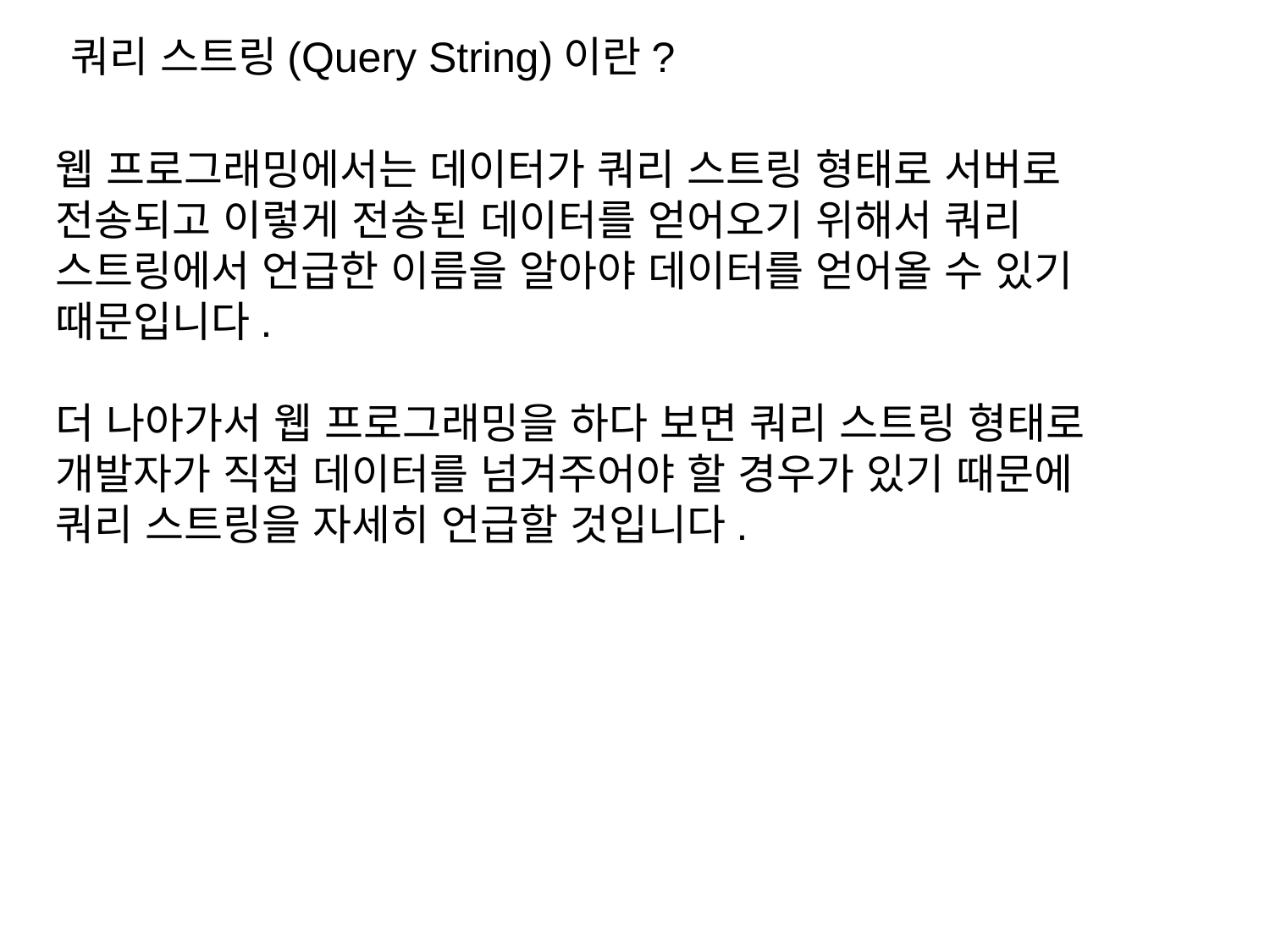

쿼리 스트링(Query String)이란?
웹 프로그래밍에서는 데이터가 쿼리 스트링 형태로 서버로 전송되고 이렇게 전송된 데이터를 얻어오기 위해서 쿼리 스트링에서 언급한 이름을 알아야 데이터를 얻어올 수 있기 때문입니다.

더 나아가서 웹 프로그래밍을 하다 보면 쿼리 스트링 형태로 개발자가 직접 데이터를 넘겨주어야 할 경우가 있기 때문에 쿼리 스트링을 자세히 언급할 것입니다.